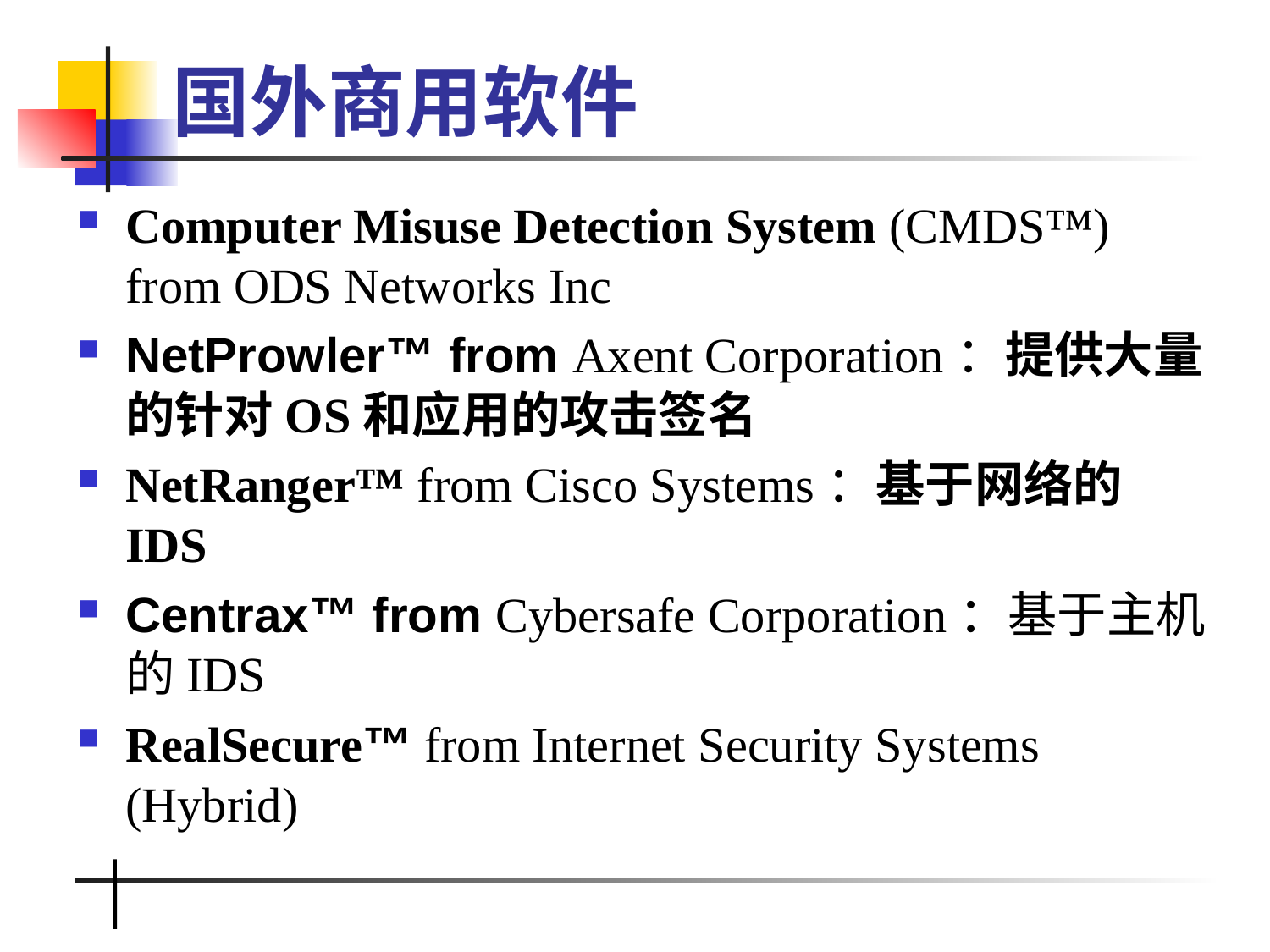

# 国外商用软件
Computer Misuse Detection System (CMDS™) from ODS Networks Inc
NetProwler™ from Axent Corporation：提供大量的针对OS和应用的攻击签名
NetRanger™ from Cisco Systems：基于网络的IDS
Centrax™ from Cybersafe Corporation：基于主机的IDS
RealSecure™ from Internet Security Systems (Hybrid)